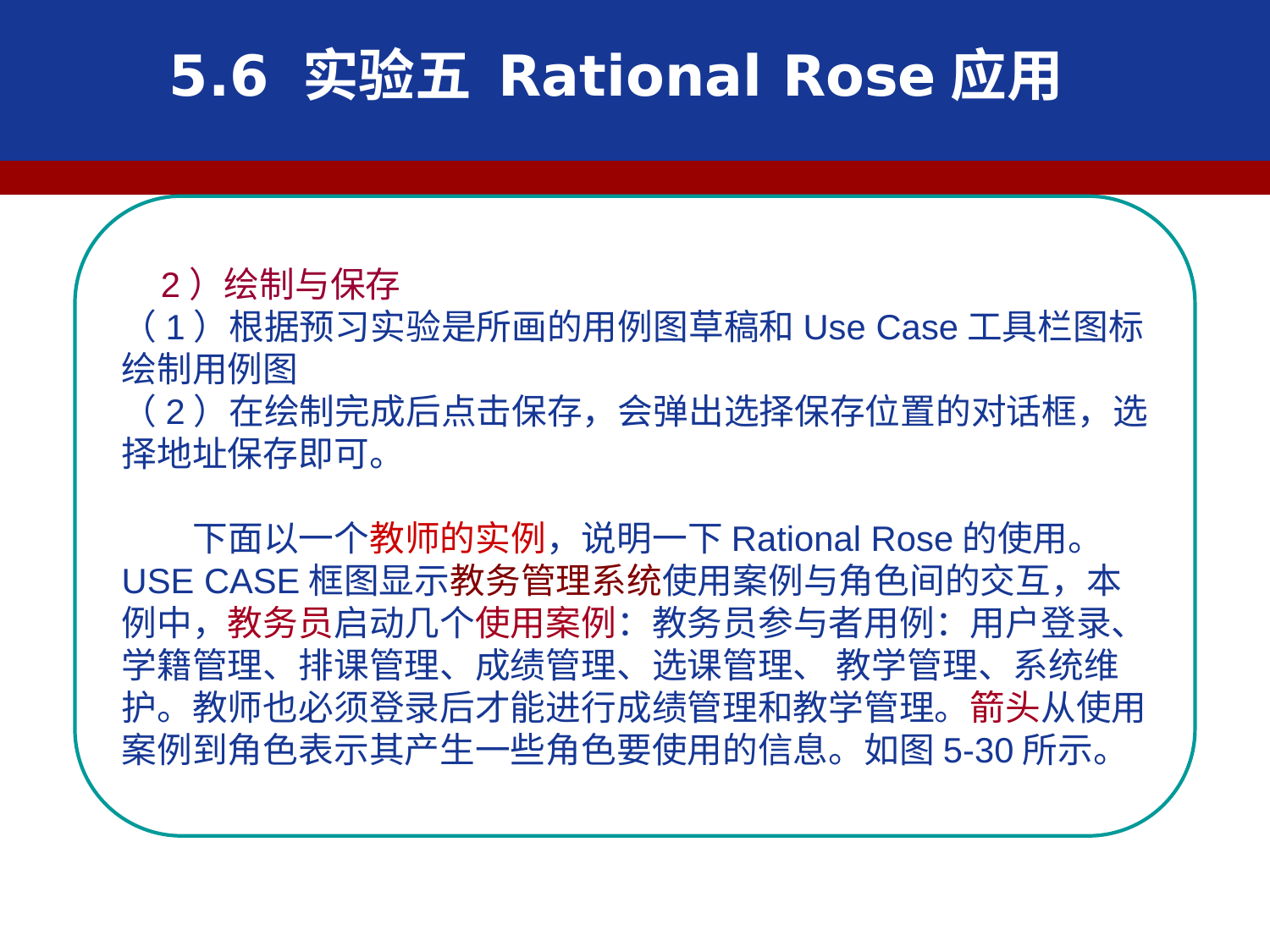

5.6 实验五 Rational Rose应用

    2）绘制与保存
（1）根据预习实验是所画的用例图草稿和Use Case工具栏图标绘制用例图
（2）在绘制完成后点击保存，会弹出选择保存位置的对话框，选择地址保存即可。

        下面以一个教师的实例，说明一下Rational Rose的使用。
USE CASE框图显示教务管理系统使用案例与角色间的交互，本例中，教务员启动几个使用案例：教务员参与者用例：用户登录、学籍管理、排课管理、成绩管理、选课管理、 教学管理、系统维护。教师也必须登录后才能进行成绩管理和教学管理。箭头从使用案例到角色表示其产生一些角色要使用的信息。如图5-30所示。